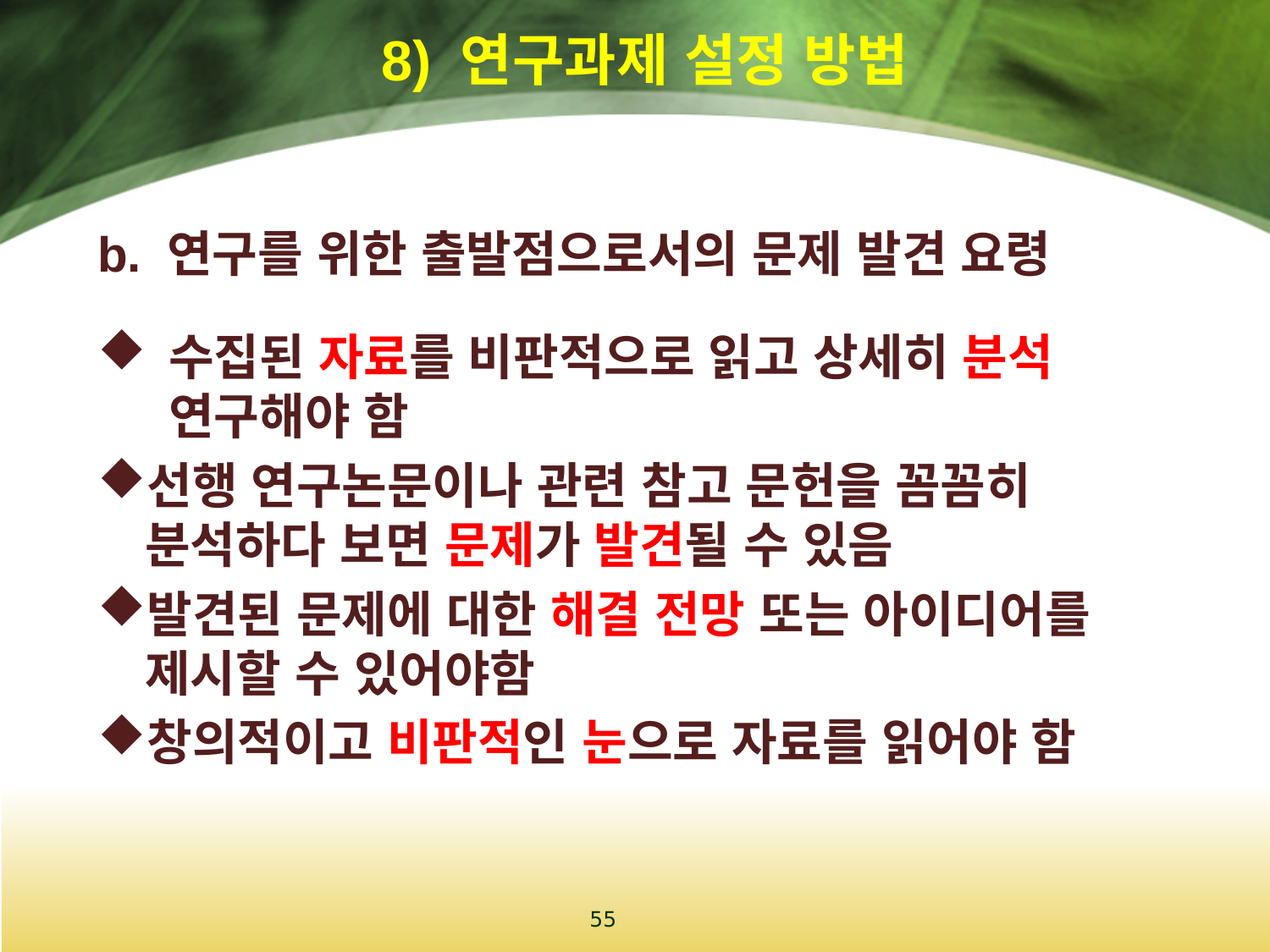

# 8) 연구과제 설정 방법
b. 연구를 위한 출발점으로서의 문제 발견 요령

수집된 자료를 비판적으로 읽고 상세히 분석 연구해야 함
선행 연구논문이나 관련 참고 문헌을 꼼꼼히 분석하다 보면 문제가 발견될 수 있음
발견된 문제에 대한 해결 전망 또는 아이디어를 제시할 수 있어야함
창의적이고 비판적인 눈으로 자료를 읽어야 함

55